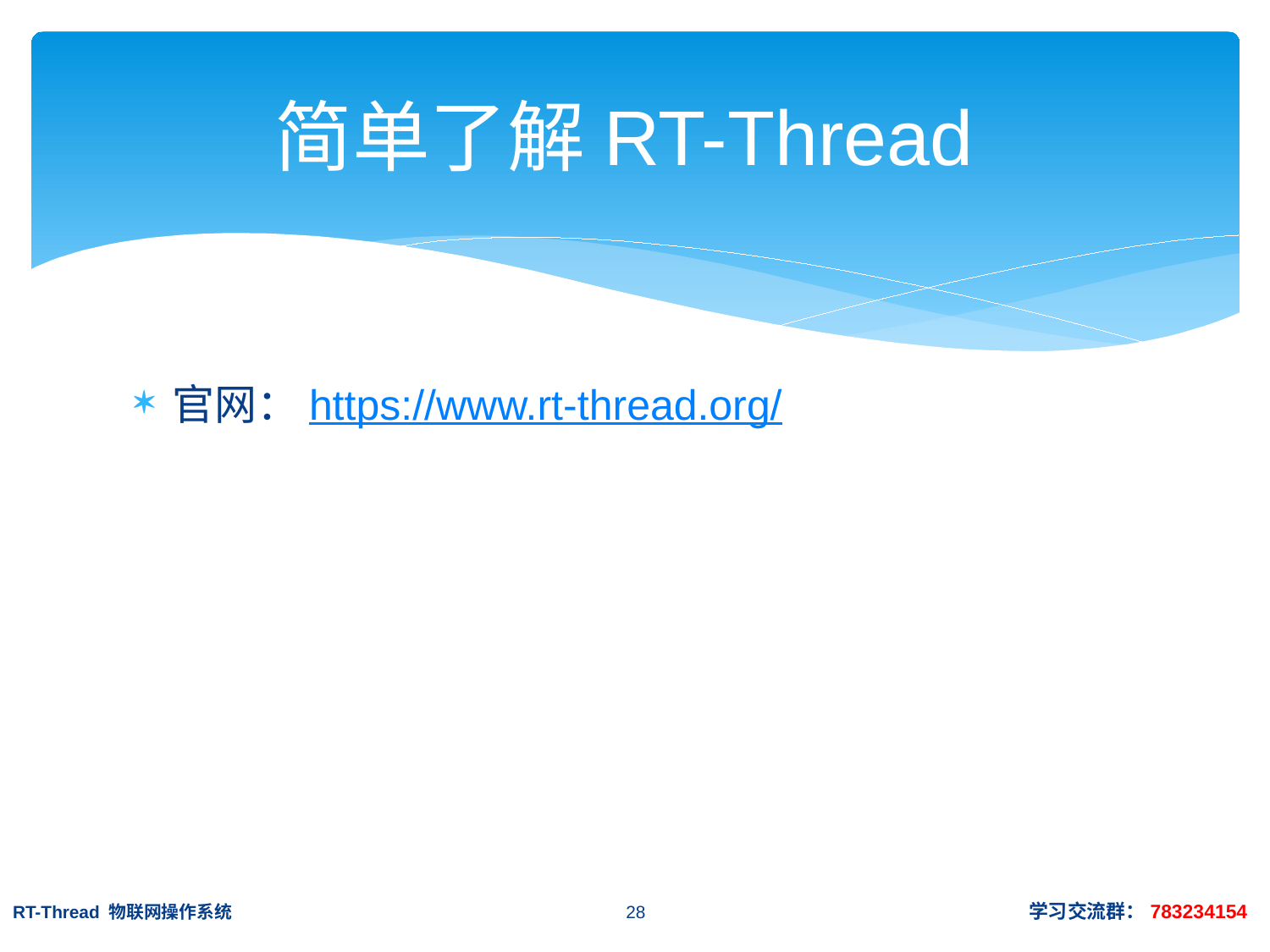

# 简单了解RT-Thread
官网：https://www.rt-thread.org/
RT-Thread 物联网操作系统							学习交流群：783234154
28